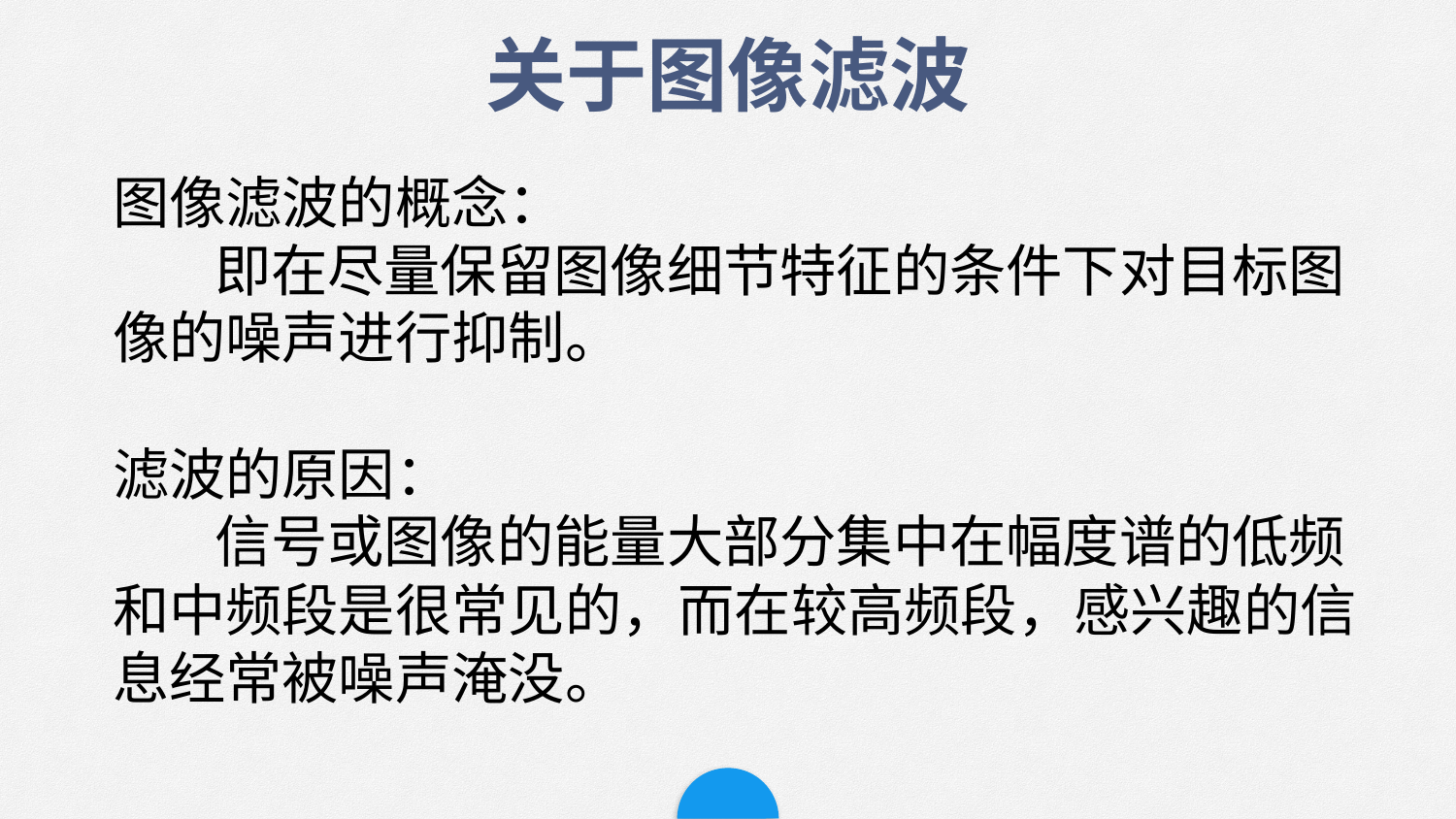

关于图像滤波
图像滤波的概念：
       即在尽量保留图像细节特征的条件下对目标图像的噪声进行抑制。

滤波的原因：
       信号或图像的能量大部分集中在幅度谱的低频和中频段是很常见的，而在较高频段，感兴趣的信息经常被噪声淹没。

4